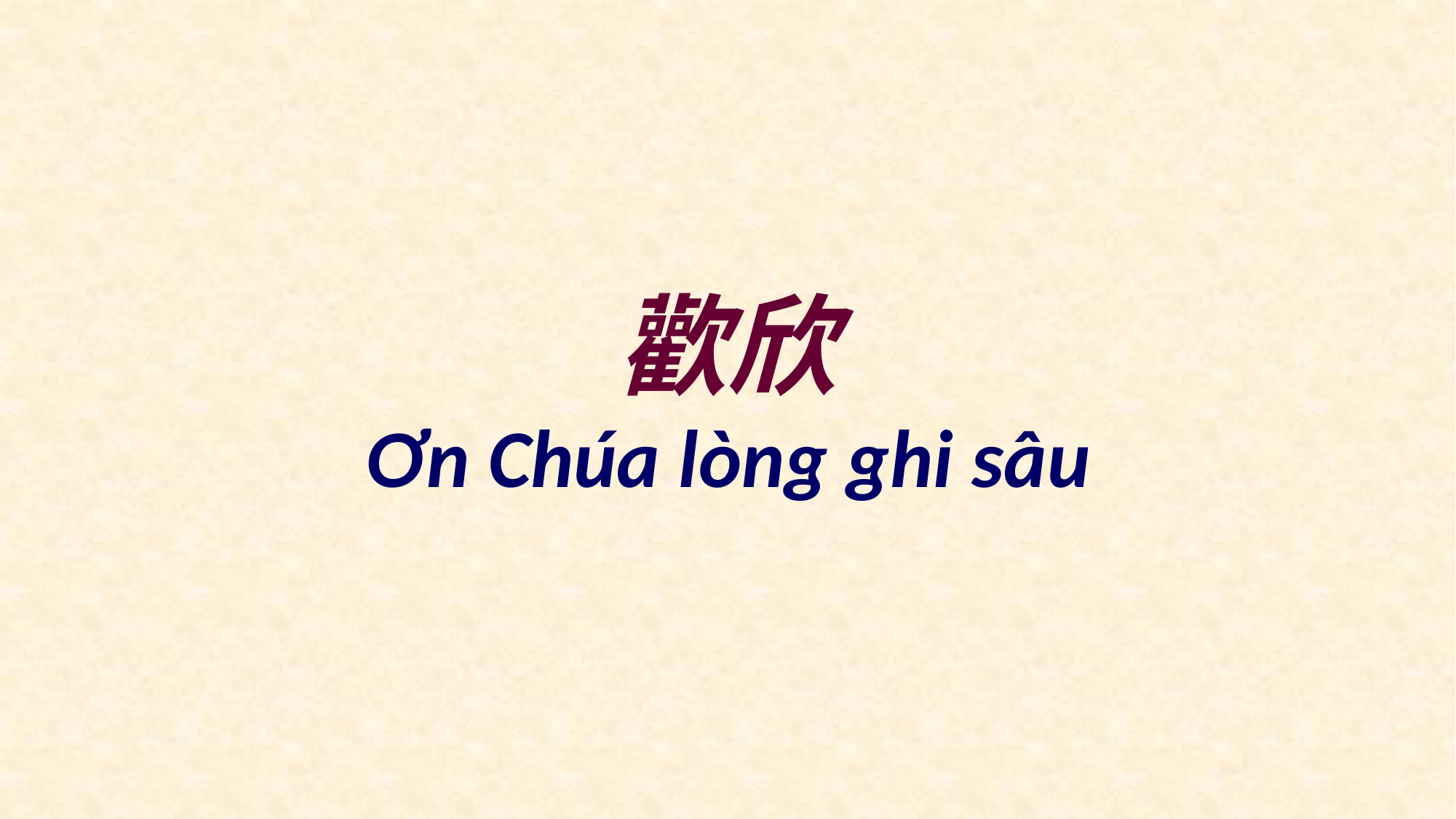

# 歡欣
Ơn Chúa lòng ghi sâu